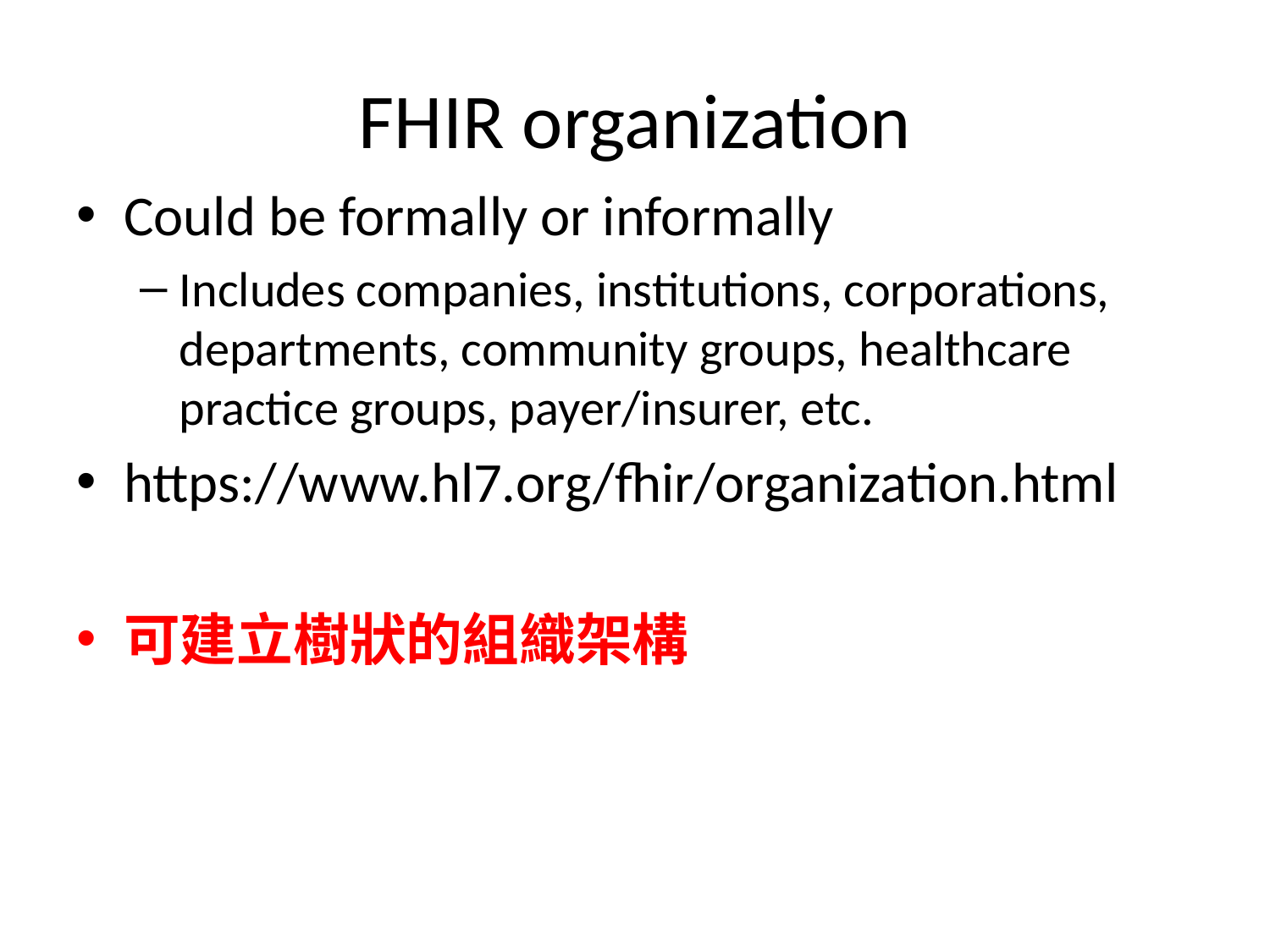

# FHIR organization
Could be formally or informally
Includes companies, institutions, corporations, departments, community groups, healthcare practice groups, payer/insurer, etc.
https://www.hl7.org/fhir/organization.html

可建立樹狀的組織架構